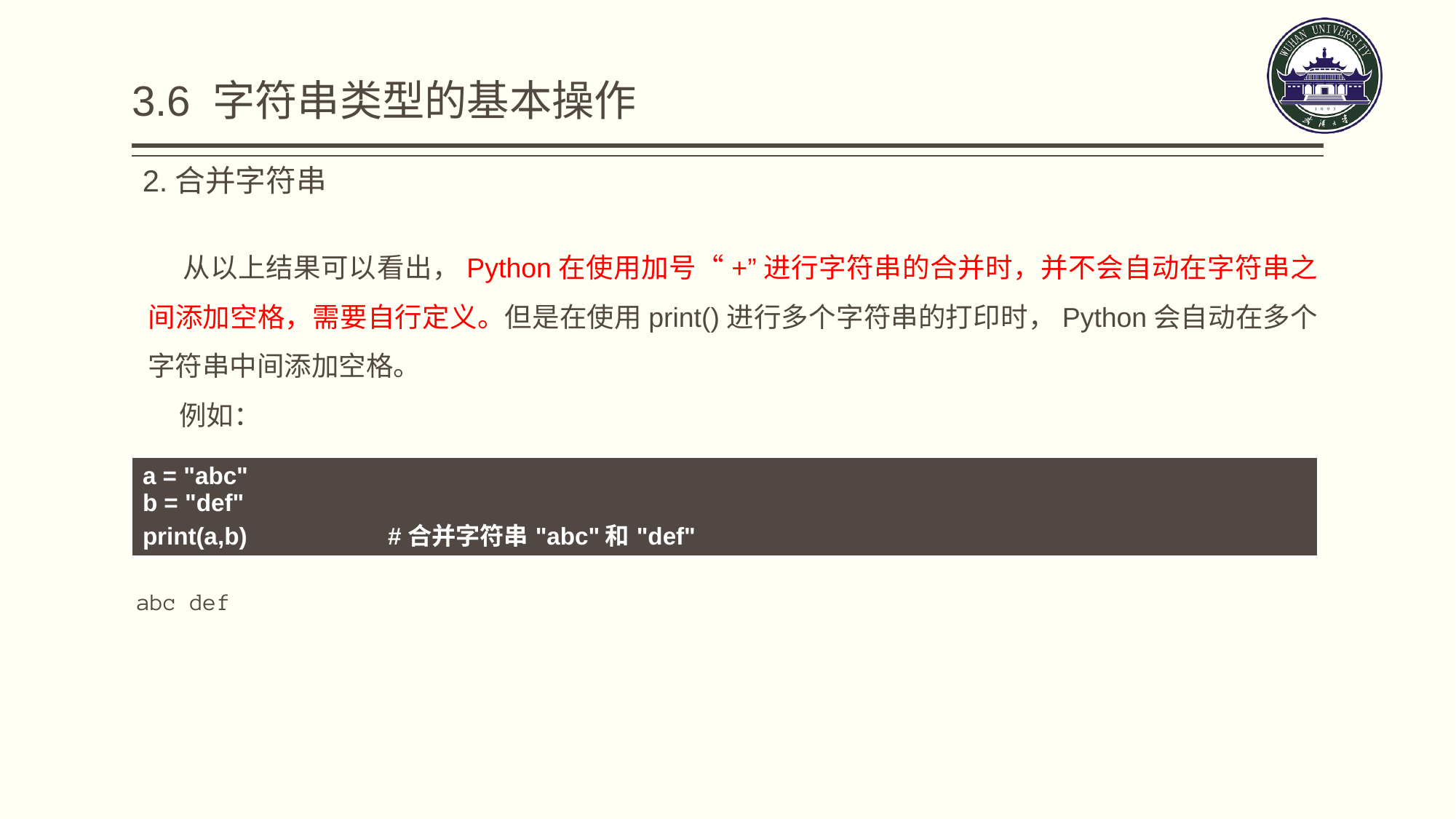

3.6 字符串类型的基本操作
2.合并字符串
    从以上结果可以看出，Python在使用加号“+”进行字符串的合并时，并不会自动在字符串之间添加空格，需要自行定义。但是在使用print()进行多个字符串的打印时，Python会自动在多个字符串中间添加空格。
    例如：

| a = "abc" b = "def" print(a,b) #合并字符串"abc"和"def" |
| --- |
abc def